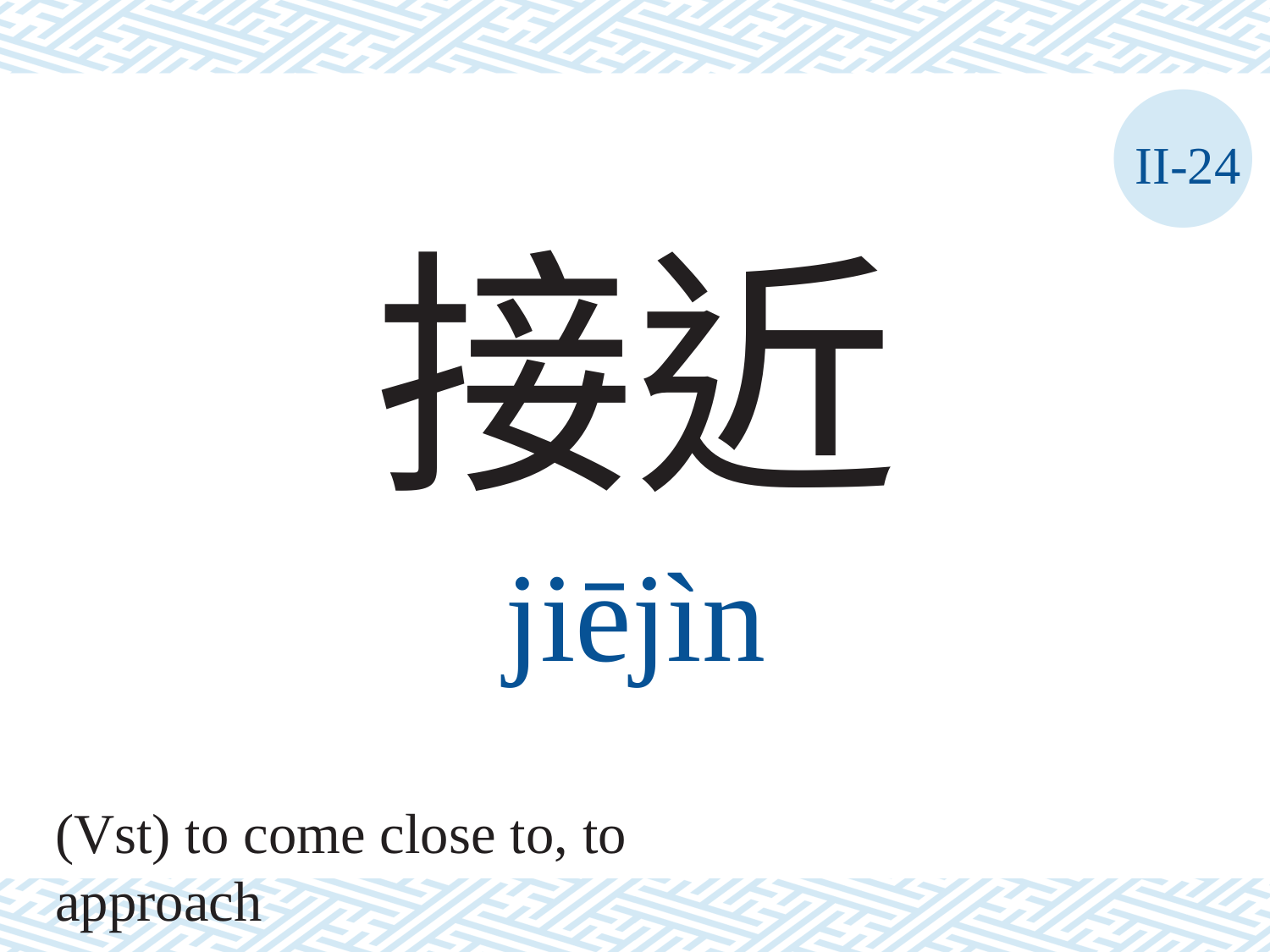

II-24
接近
jiējìn
(Vst) to come close to, to approach